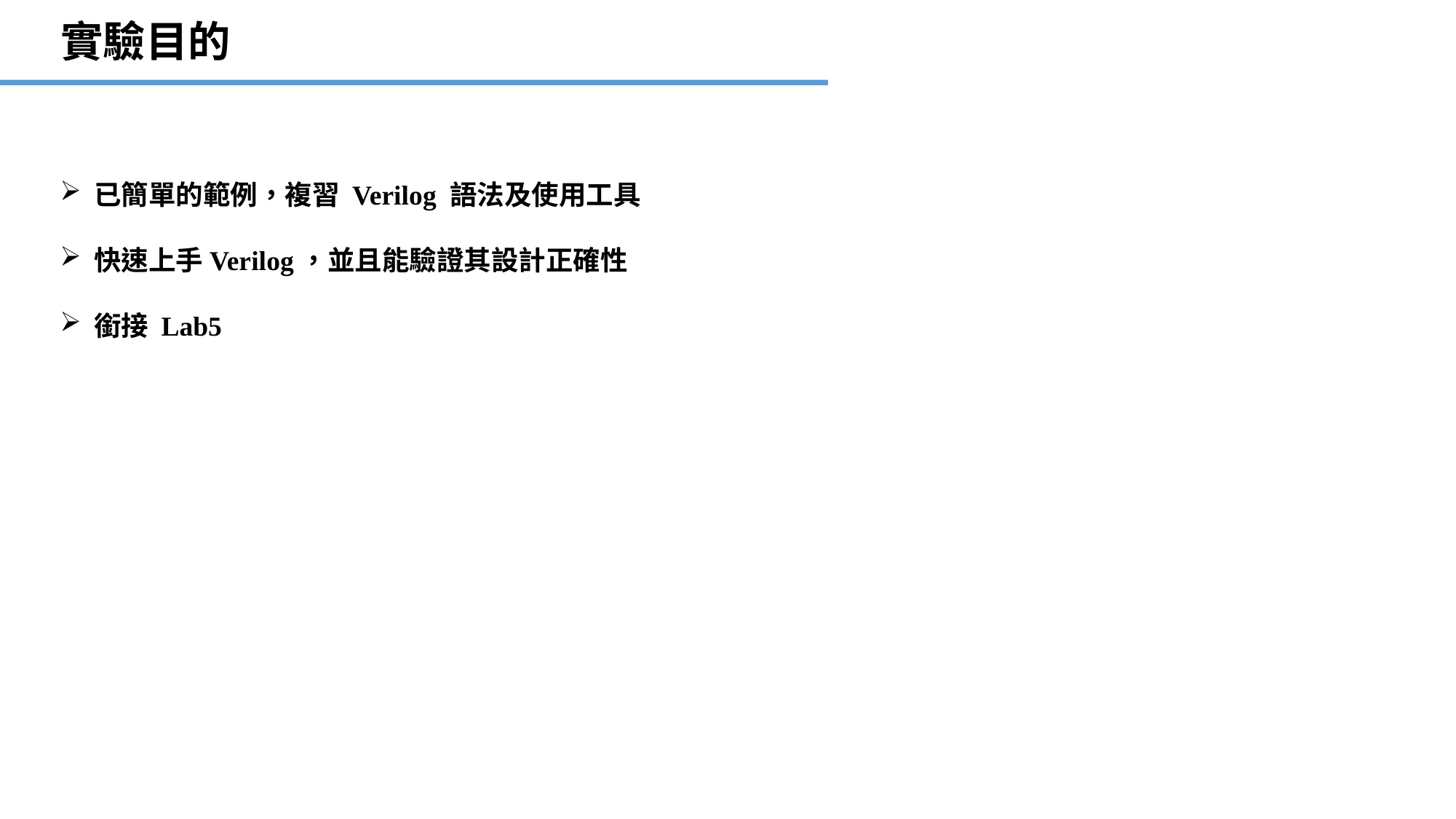

實驗目的

已簡單的範例，複習 Verilog 語法及使用工具
快速上手Verilog，並且能驗證其設計正確性
銜接 Lab5